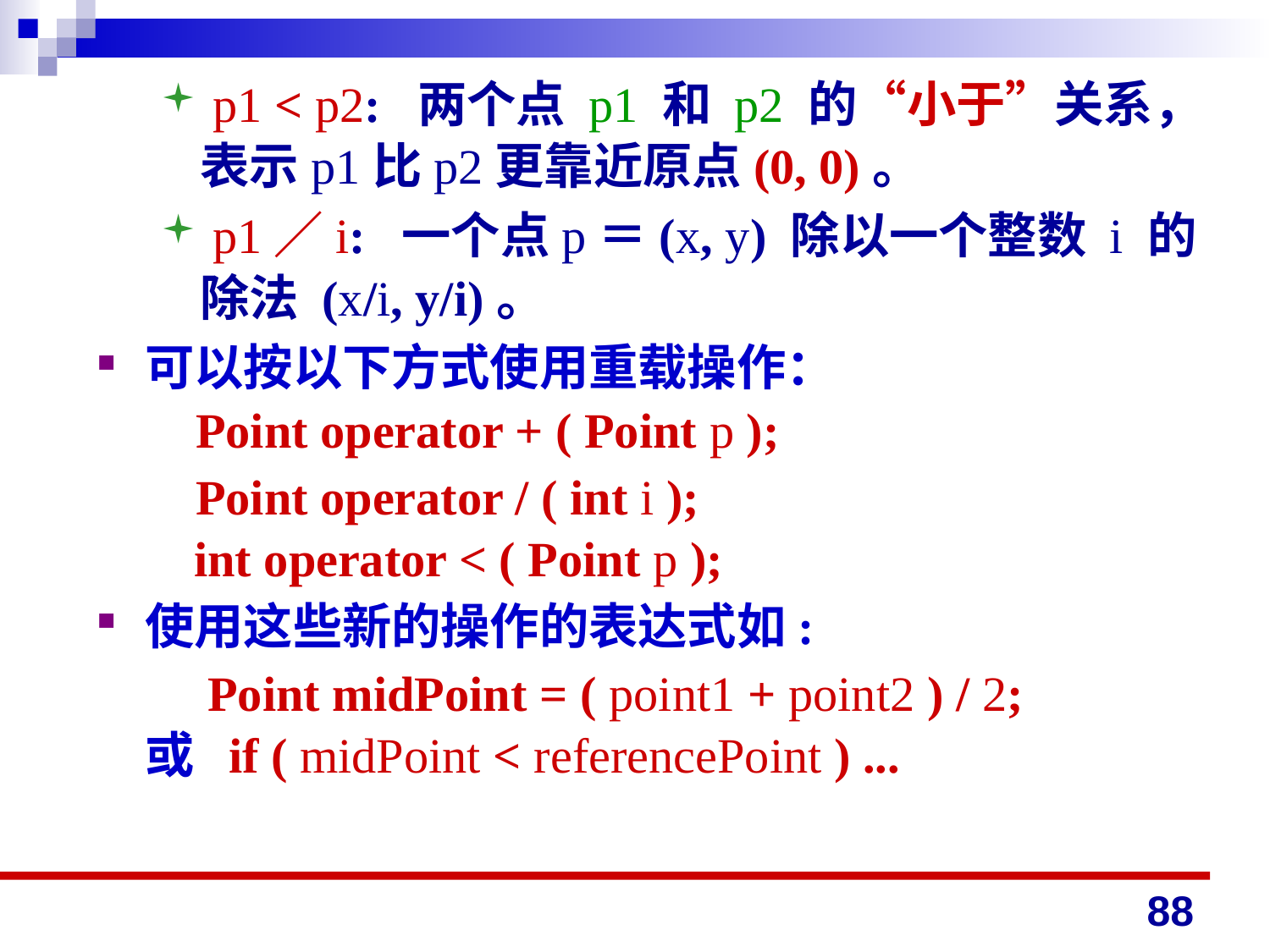

#
 p1 < p2:  两个点 p1 和 p2 的“小于”关系，表示p1比p2更靠近原点(0, 0)。
 p1／i:  一个点p＝(x, y) 除以一个整数 i 的除法 (x/i, y/i)。
可以按以下方式使用重载操作：
        Point operator + ( Point p );
        Point operator / ( int i );
    int operator < ( Point p );
使用这些新的操作的表达式如:
         Point midPoint = ( point1 + point2 ) / 2;
或  if ( midPoint < referencePoint ) ...
88